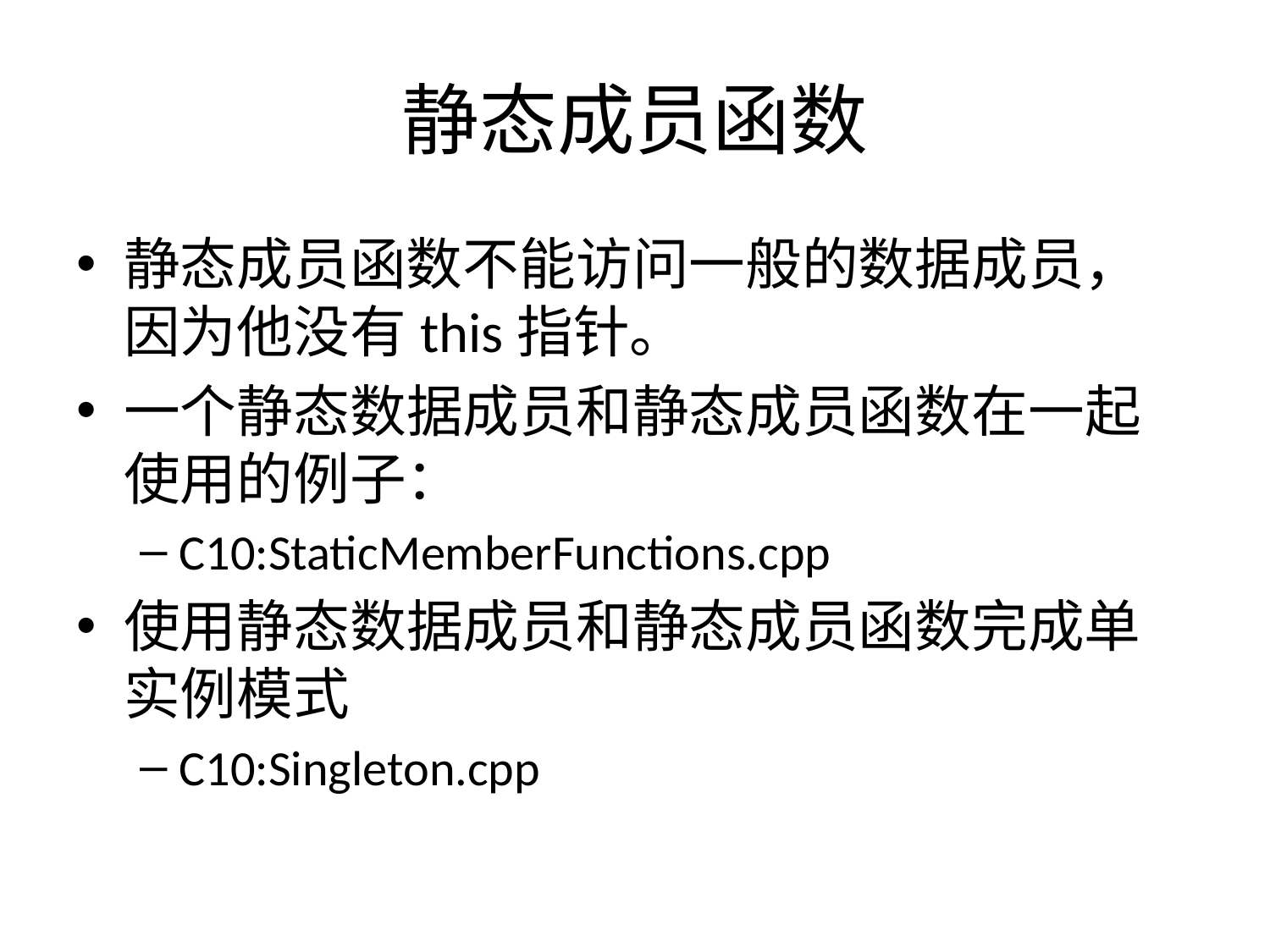

# 静态成员函数
静态成员函数不能访问一般的数据成员，因为他没有this指针。
一个静态数据成员和静态成员函数在一起使用的例子：
C10:StaticMemberFunctions.cpp
使用静态数据成员和静态成员函数完成单实例模式
C10:Singleton.cpp